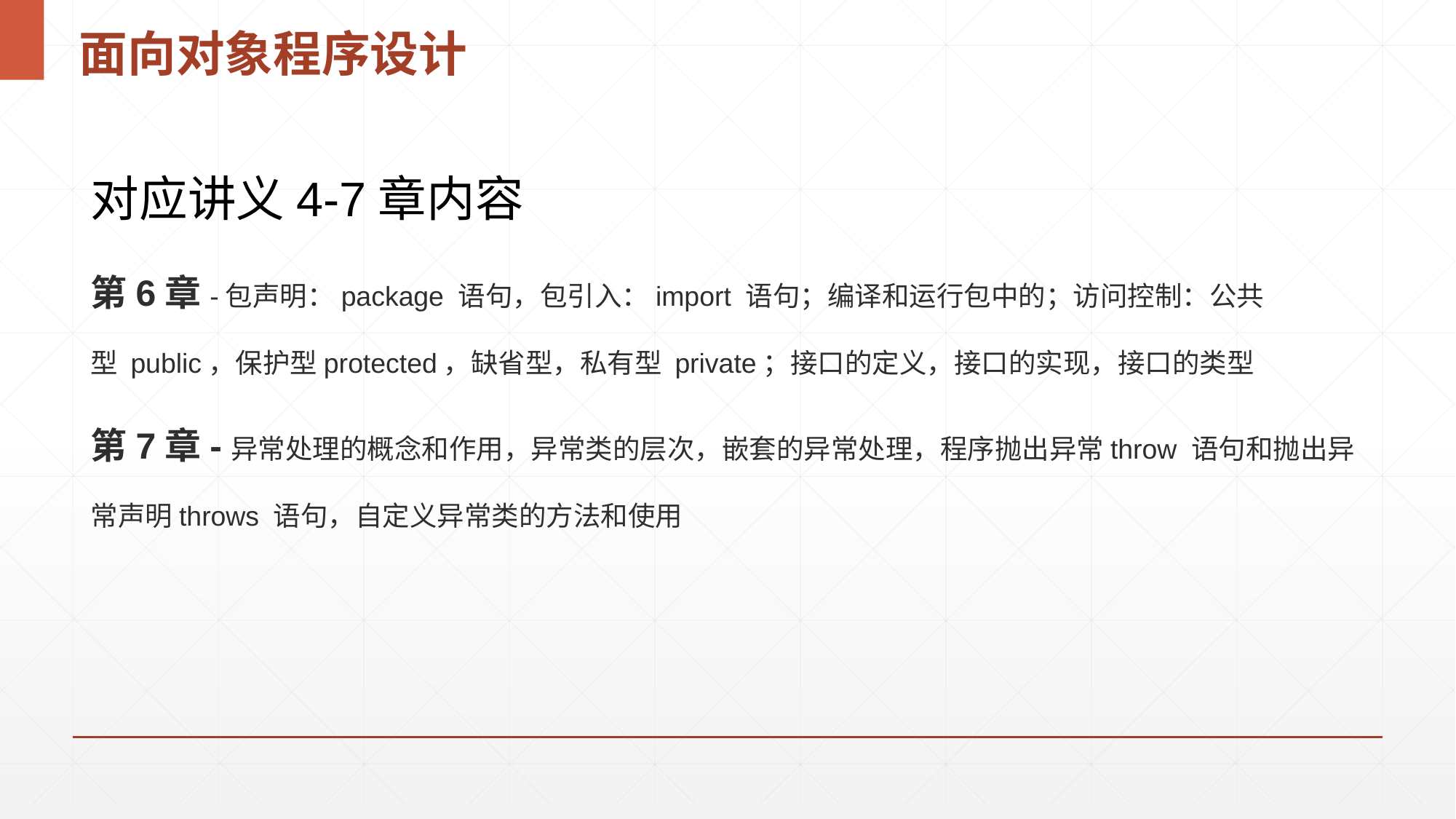

# 面向对象程序设计
对应讲义4-7章内容
第6章-包声明：package 语句，包引入：import 语句；编译和运行包中的；访问控制：公共型 public，保护型protected，缺省型，私有型 private；接口的定义，接口的实现，接口的类型
第7章-异常处理的概念和作用，异常类的层次，嵌套的异常处理，程序抛出异常throw 语句和抛出异常声明throws 语句，自定义异常类的方法和使用